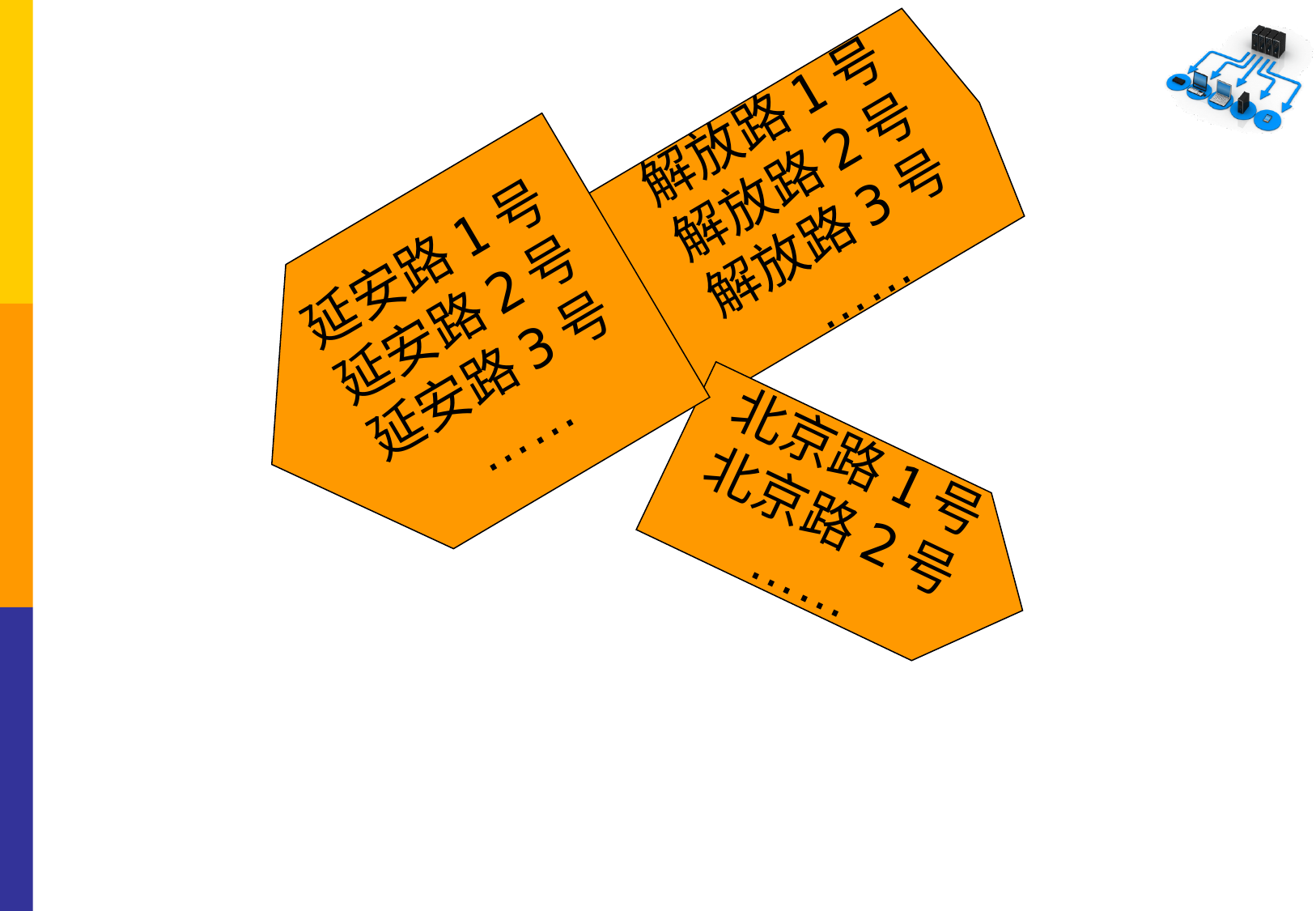

解放路1号
解放路2号
解放路3号
……
延安路1号
延安路2号
延安路3号
……
北京路1号
北京路2号
……